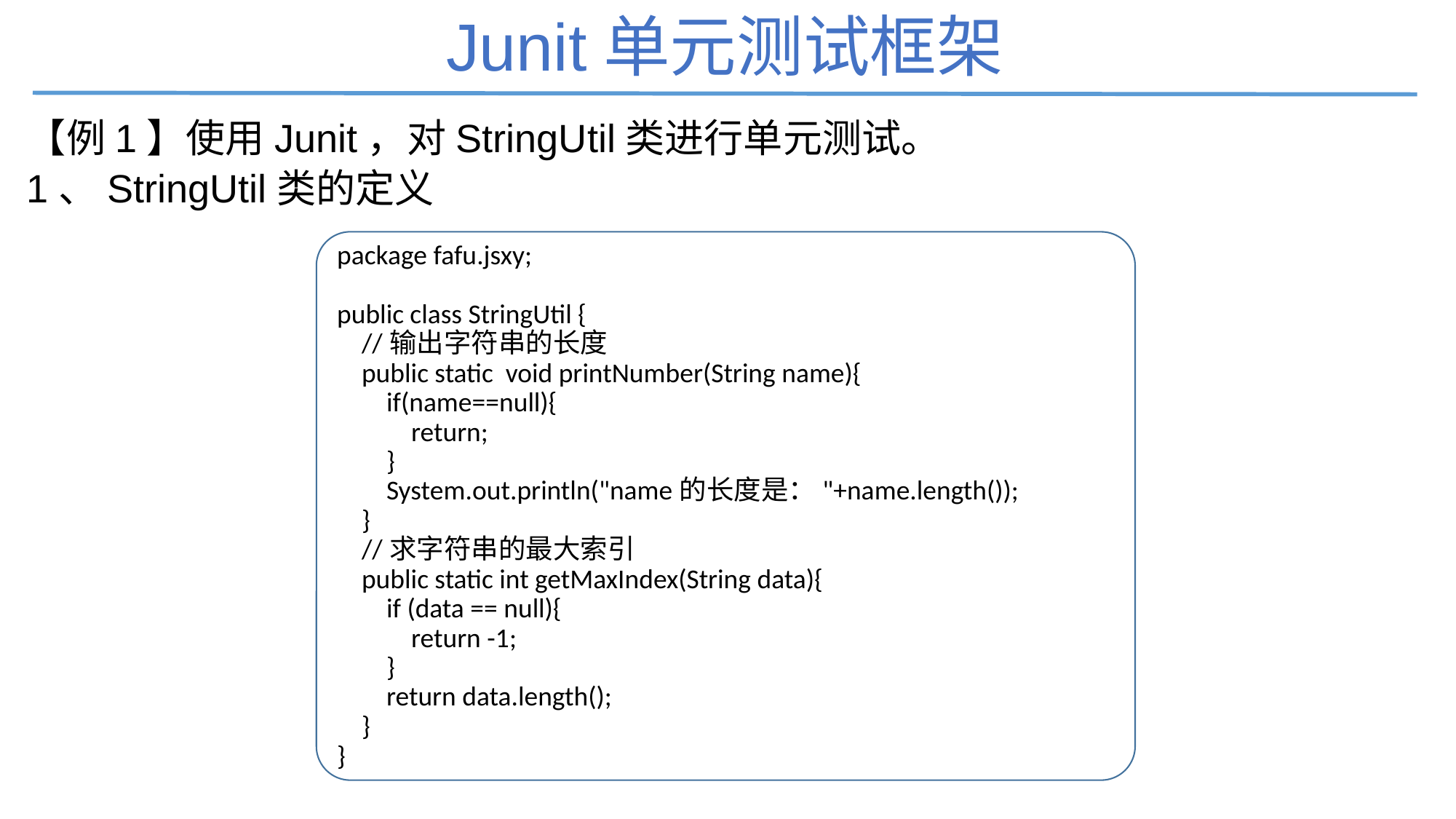

# Junit单元测试框架
【例1】使用Junit，对StringUtil类进行单元测试。
1、StringUtil类的定义
package fafu.jsxy;

public class StringUtil {
    //输出字符串的长度
    public static  void printNumber(String name){
        if(name==null){
            return;
        }
        System.out.println("name的长度是："+name.length());
    }
    //求字符串的最大索引
    public static int getMaxIndex(String data){
        if (data == null){
            return -1;
        }
        return data.length();
    }
}